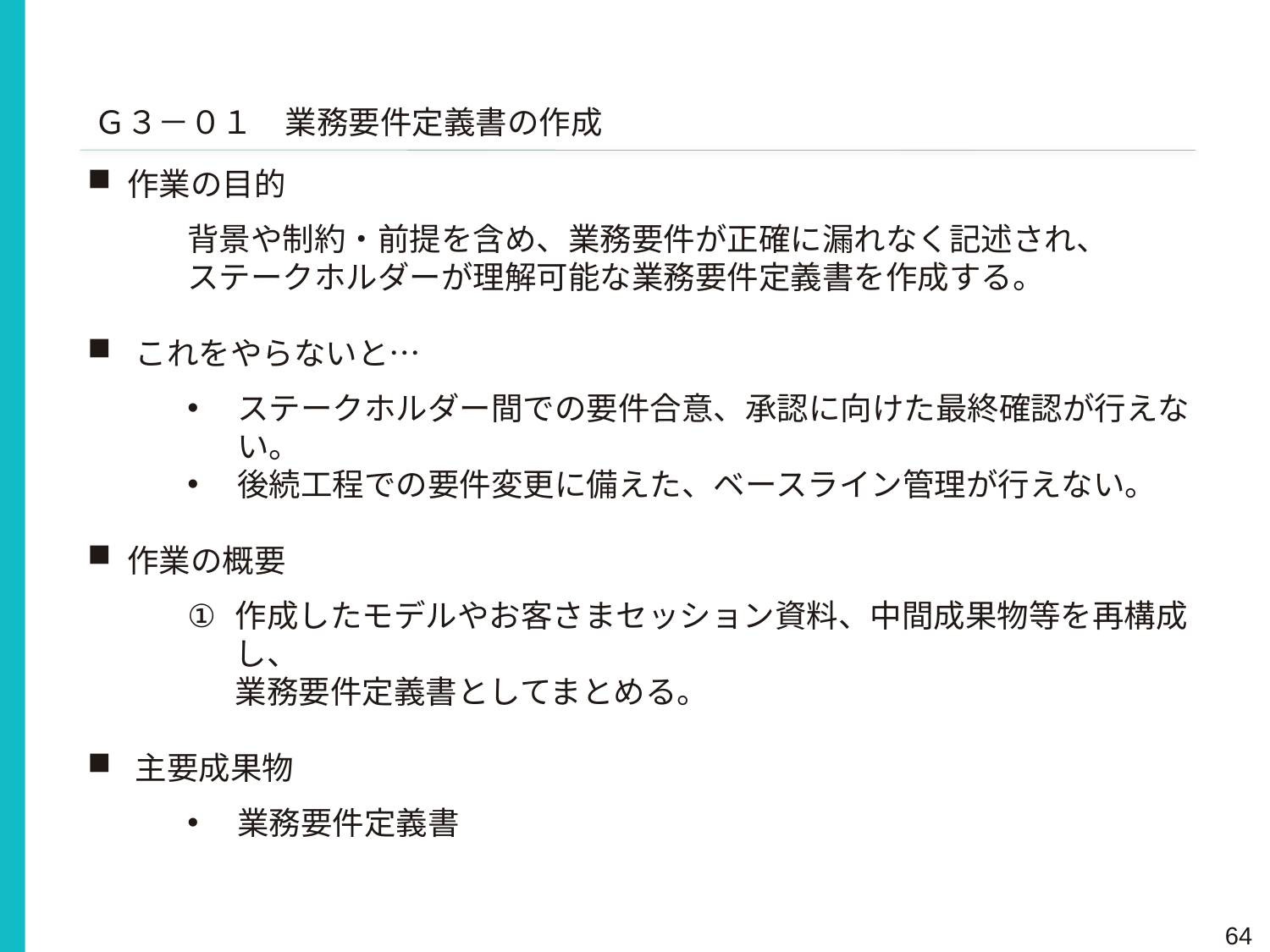

Ｇ３－０１　業務要件定義書の作成
作業の目的

背景や制約・前提を含め、業務要件が正確に漏れなく記述され、
ステークホルダーが理解可能な業務要件定義書を作成する。

これをやらないと…

ステークホルダー間での要件合意、承認に向けた最終確認が行えない。
後続工程での要件変更に備えた、ベースライン管理が行えない。

作業の概要

作成したモデルやお客さまセッション資料、中間成果物等を再構成し、
業務要件定義書としてまとめる。

主要成果物

業務要件定義書

64